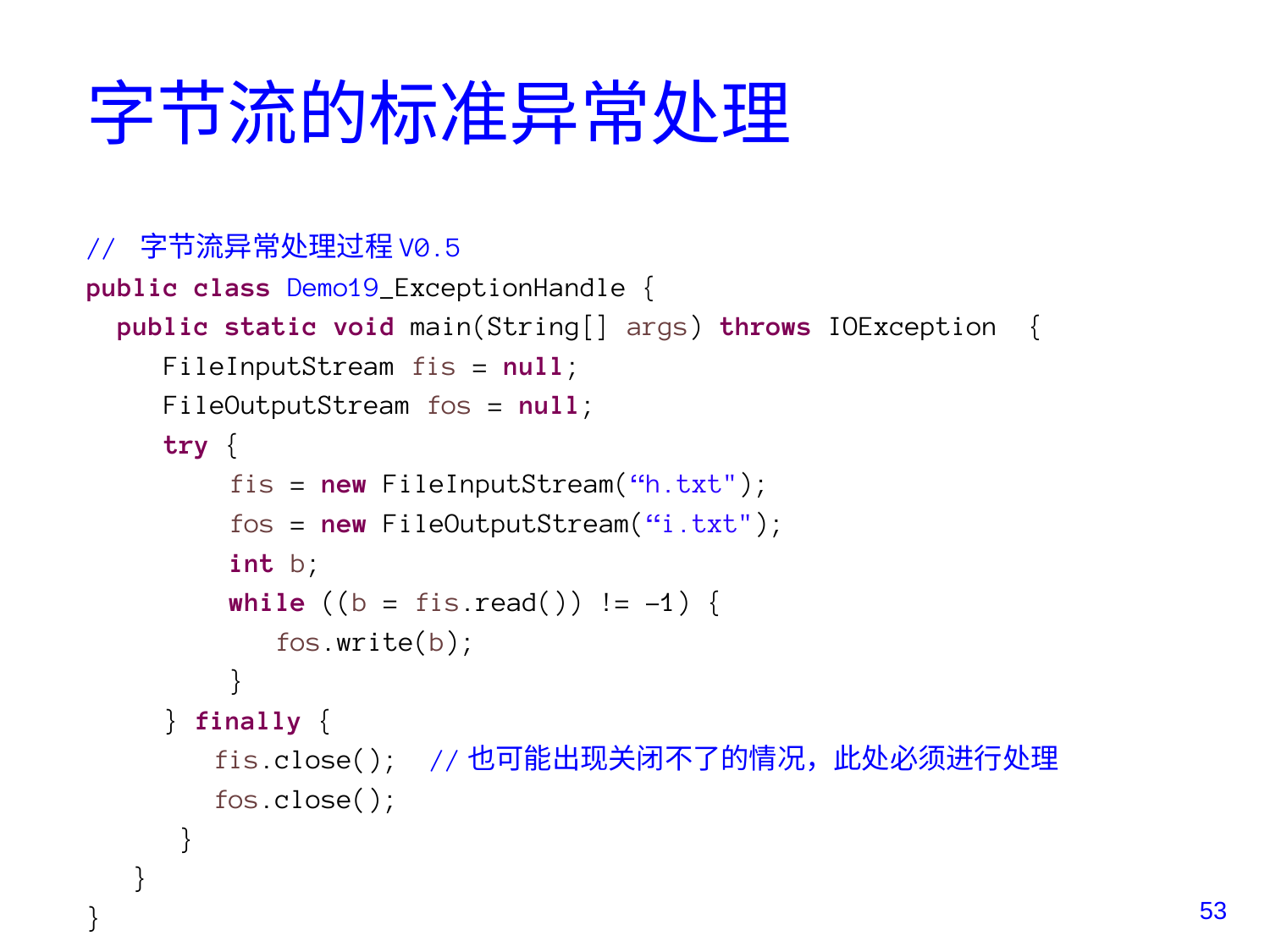

# 字节流的标准异常处理
// 字节流异常处理过程V0.5
public class Demo19_ExceptionHandle {
  public static void main(String[] args) throws IOException  {
     FileInputStream fis = null;
     FileOutputStream fos = null;
     try {
	 fis = new FileInputStream(“h.txt");
	 fos = new FileOutputStream(“i.txt");
	 int b;
	 while ((b = fis.read()) != -1) {
	    fos.write(b);
	 }
     } finally {
	fis.close();  //也可能出现关闭不了的情况，此处必须进行处理
	fos.close();
      }
   }
}

53